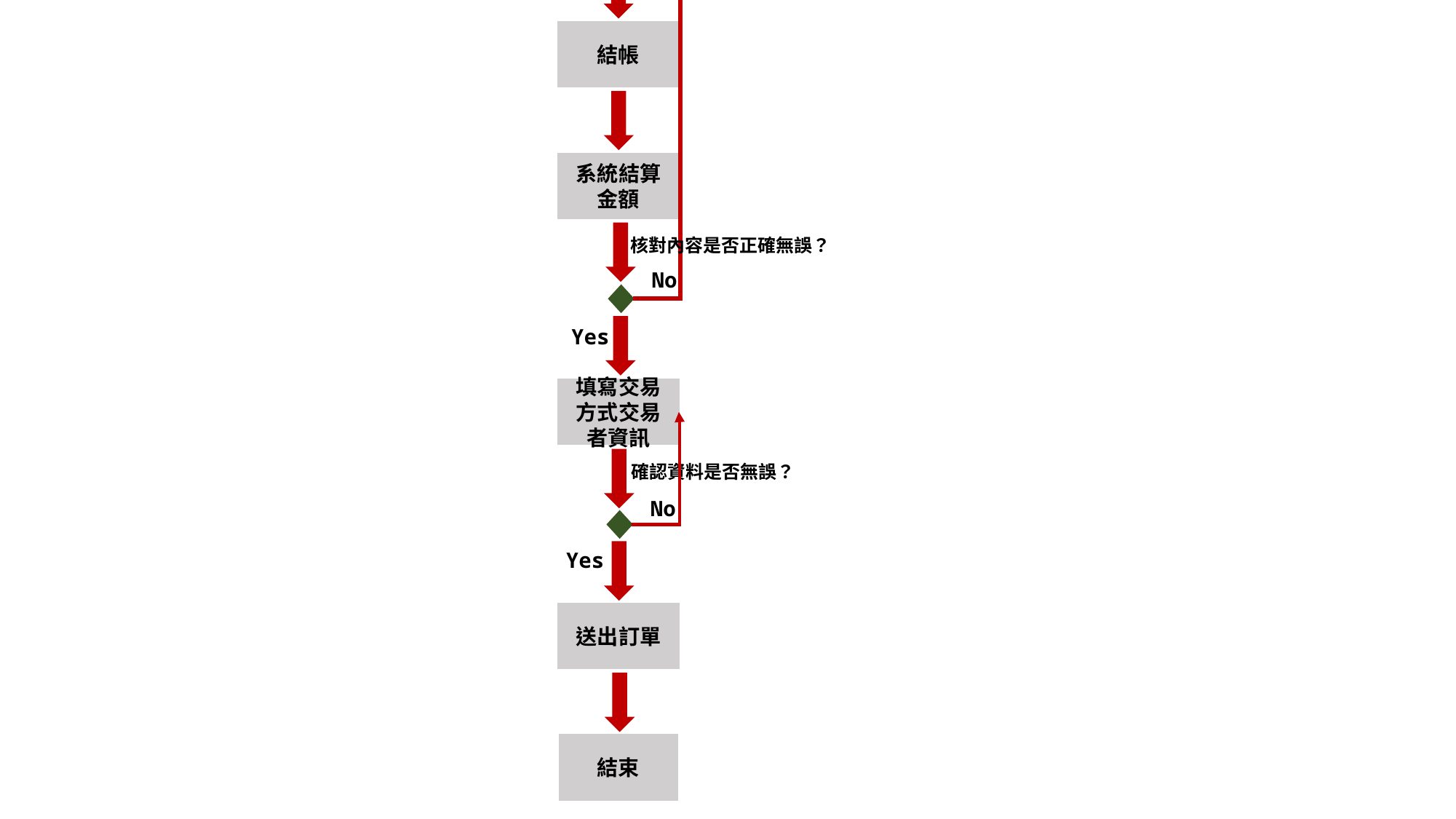

開始

結帳

購物車頁面

結帳

系統結算金額

核對內容是否正確無誤？
No

Yes
填寫交易方式交易者資訊

確認資料是否無誤？
No

Yes

送出訂單

結束